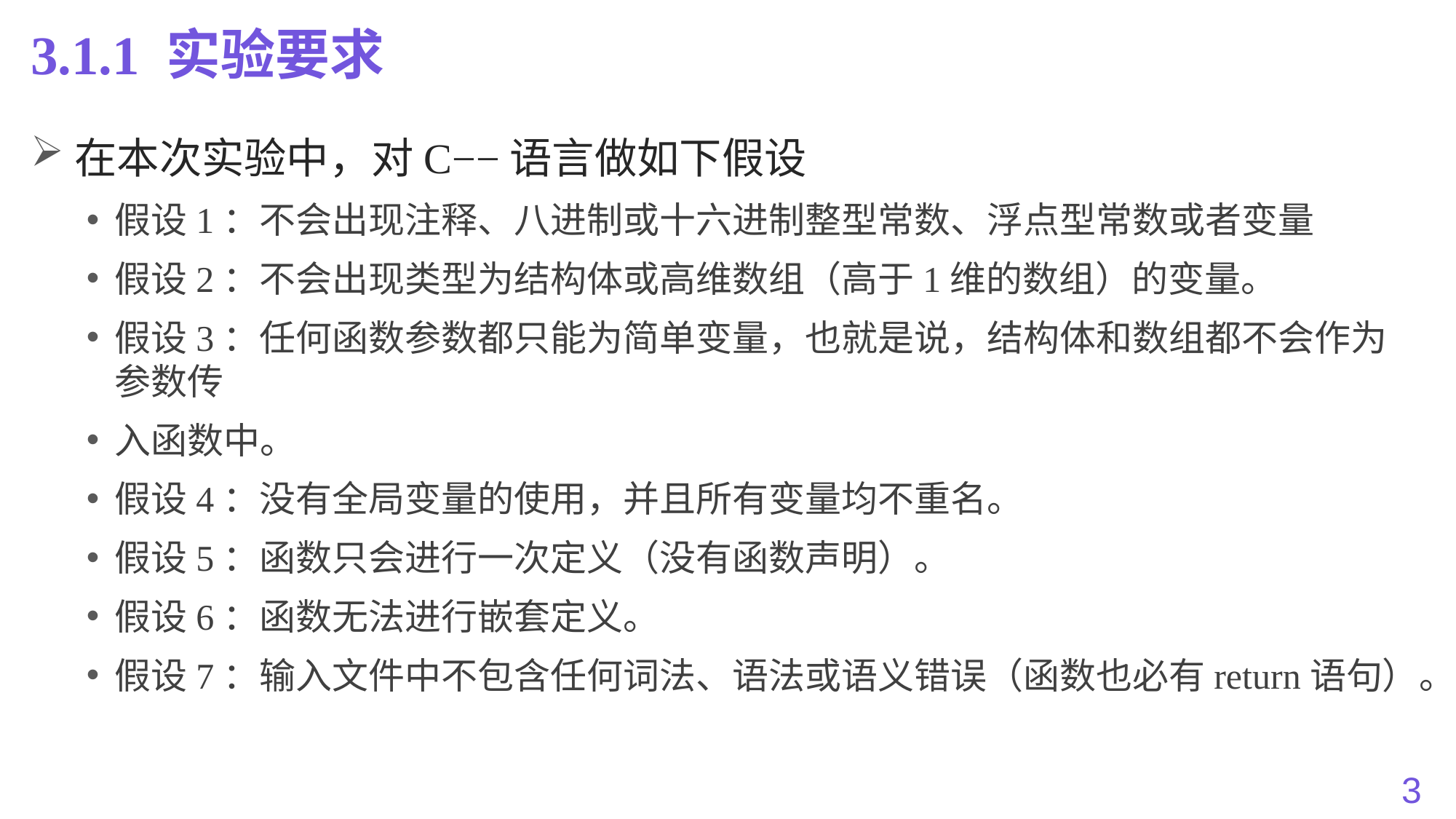

# 3.1.1 实验要求
在本次实验中，对C−−语言做如下假设
假设1：不会出现注释、八进制或十六进制整型常数、浮点型常数或者变量
假设2：不会出现类型为结构体或高维数组（高于1维的数组）的变量。
假设3：任何函数参数都只能为简单变量，也就是说，结构体和数组都不会作为参数传
入函数中。
假设4：没有全局变量的使用，并且所有变量均不重名。
假设5：函数只会进行一次定义（没有函数声明）。
假设6：函数无法进行嵌套定义。
假设7：输入文件中不包含任何词法、语法或语义错误（函数也必有return语句）。
3